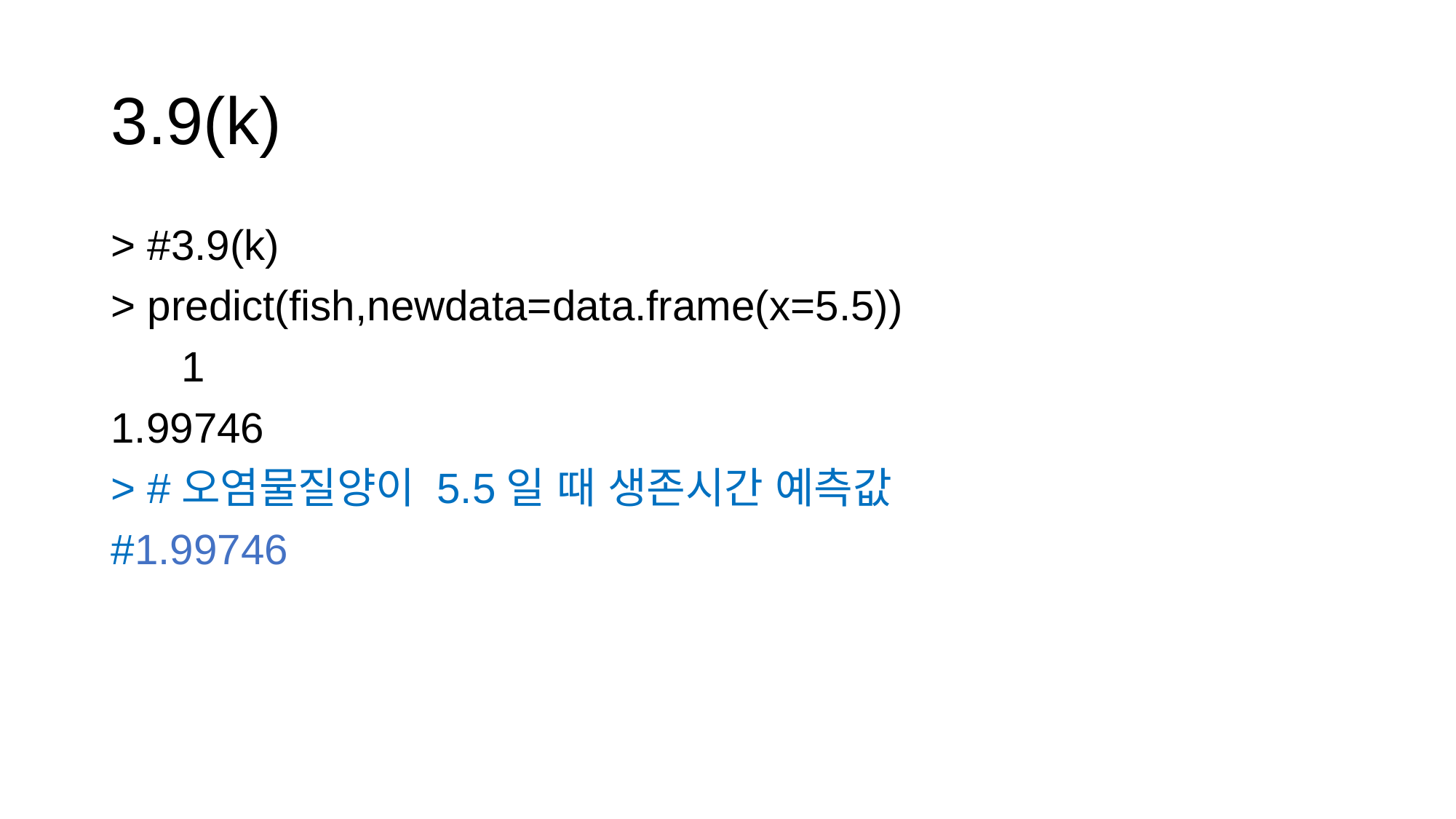

# 3.9(k)
> #3.9(k)
> predict(fish,newdata=data.frame(x=5.5))
      1
1.99746
> #오염물질양이 5.5일 때 생존시간 예측값
#1.99746